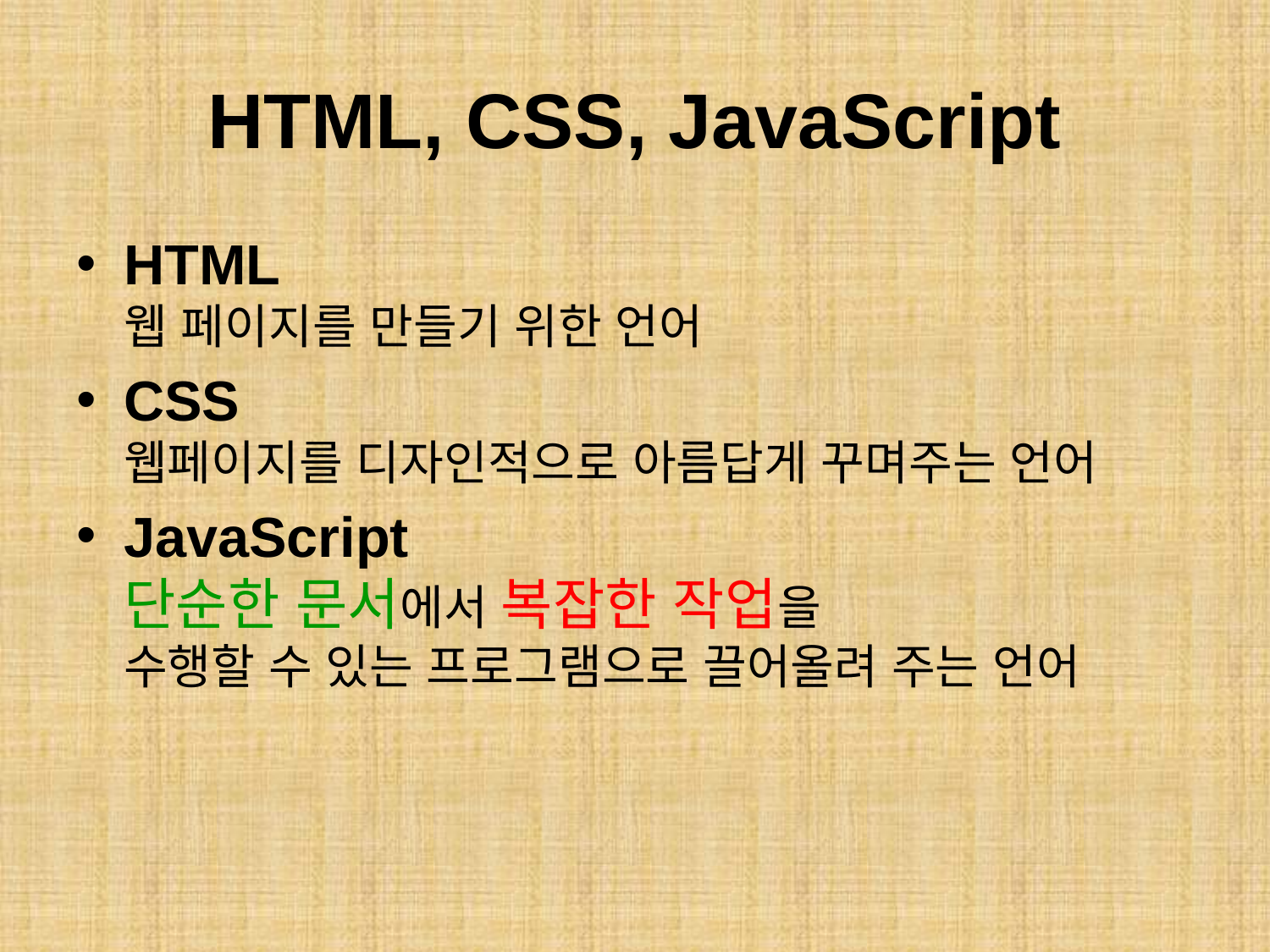

# HTML, CSS, JavaScript
HTML
웹 페이지를 만들기 위한 언어
CSS
웹페이지를 디자인적으로 아름답게 꾸며주는 언어
JavaScript
단순한 문서에서 복잡한 작업을
수행할 수 있는 프로그램으로 끌어올려 주는 언어